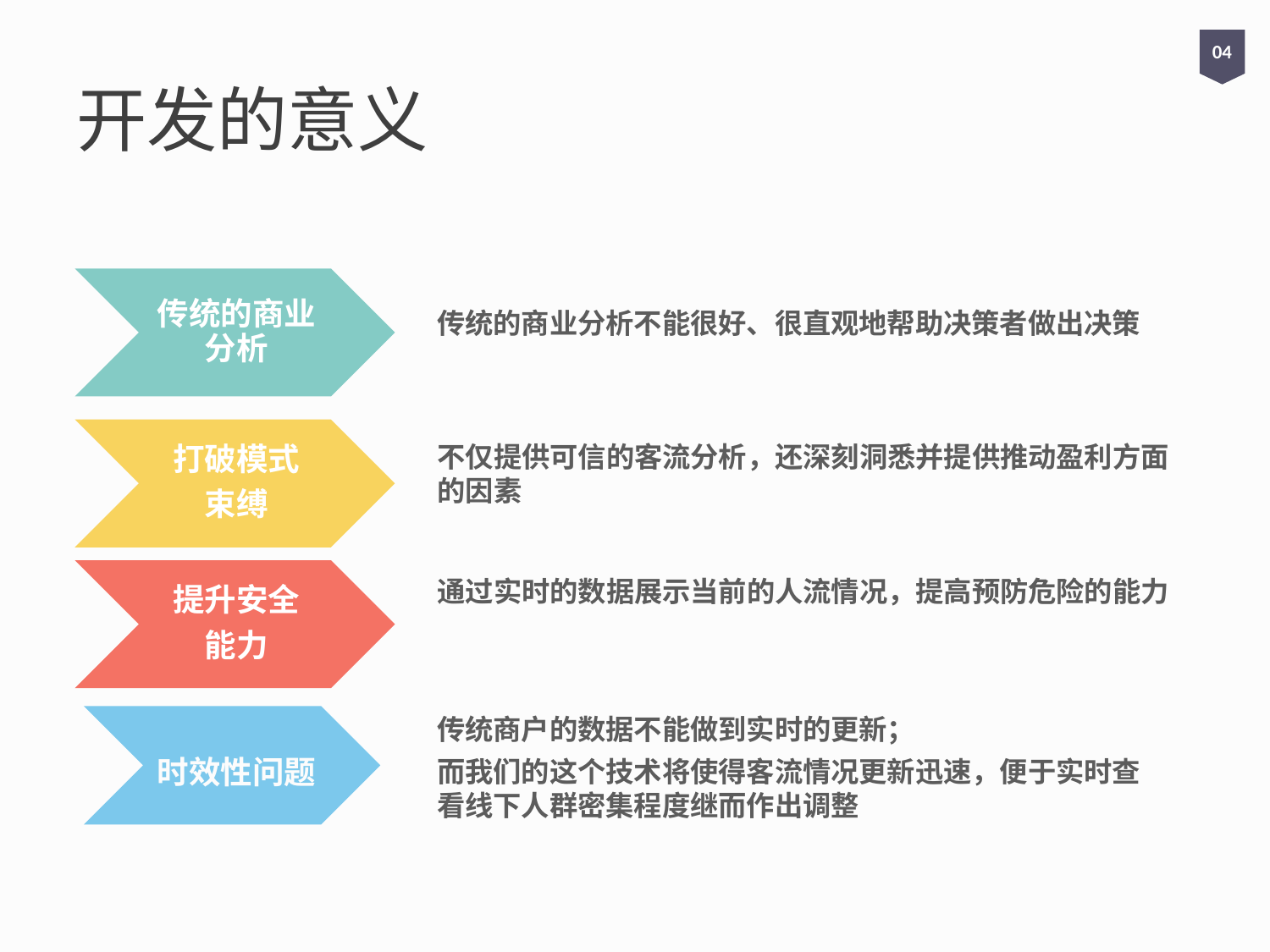

04
# 开发的意义
传统的商业分析
打破模式
束缚
提升安全
能力

Revisions
时效性问题

传统的商业分析不能很好、很直观地帮助决策者做出决策

不仅提供可信的客流分析，还深刻洞悉并提供推动盈利方面的因素
通过实时的数据展示当前的人流情况，提高预防危险的能力

传统商户的数据不能做到实时的更新；
而我们的这个技术将使得客流情况更新迅速，便于实时查看线下人群密集程度继而作出调整